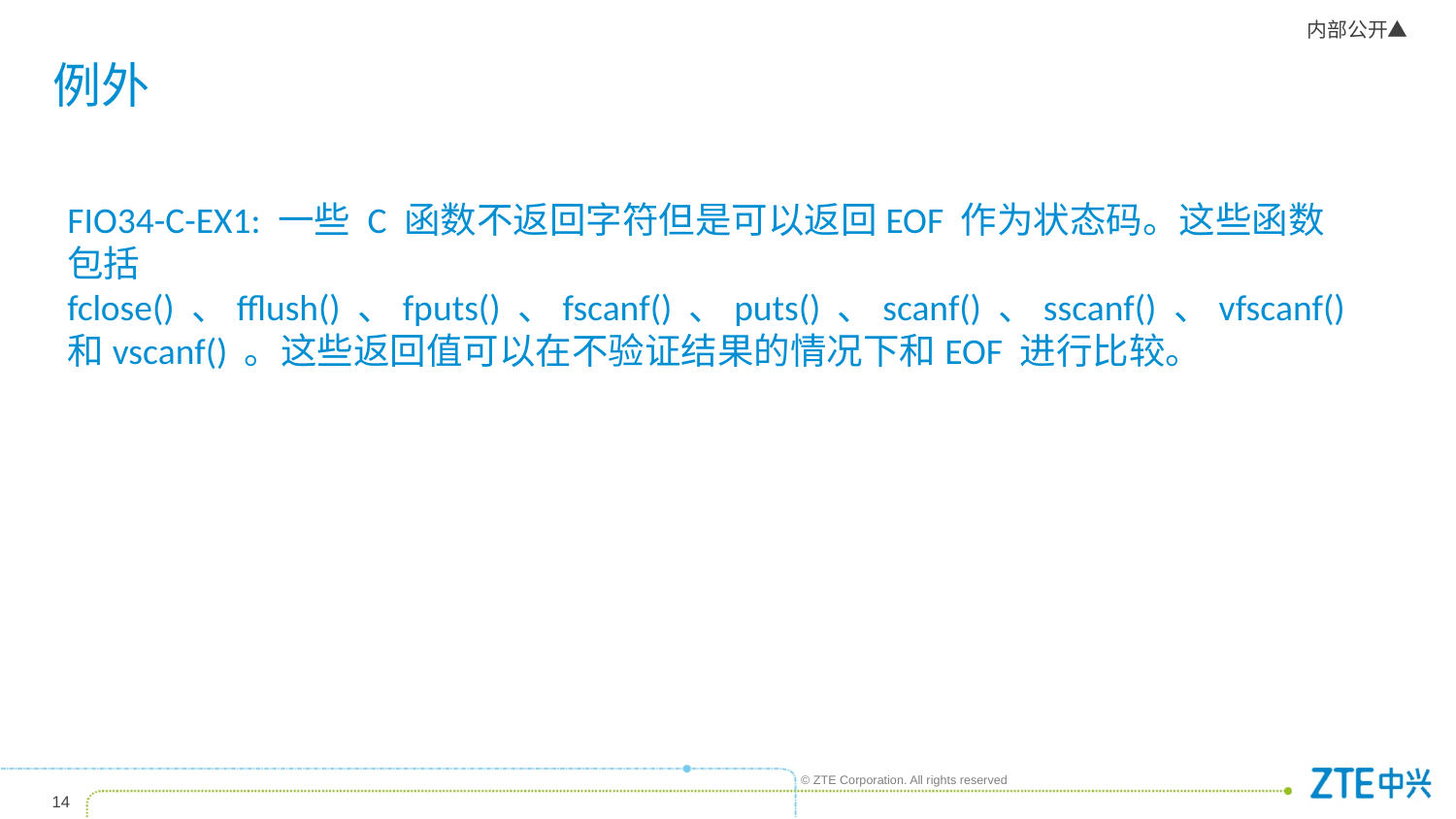

# 例外
FIO34-C-EX1: 一些 C 函数不返回字符但是可以返回EOF 作为状态码。这些函数包括fclose() 、fflush() 、fputs() 、fscanf() 、puts() 、scanf() 、sscanf() 、vfscanf() 和vscanf() 。这些返回值可以在不验证结果的情况下和EOF 进行比较。